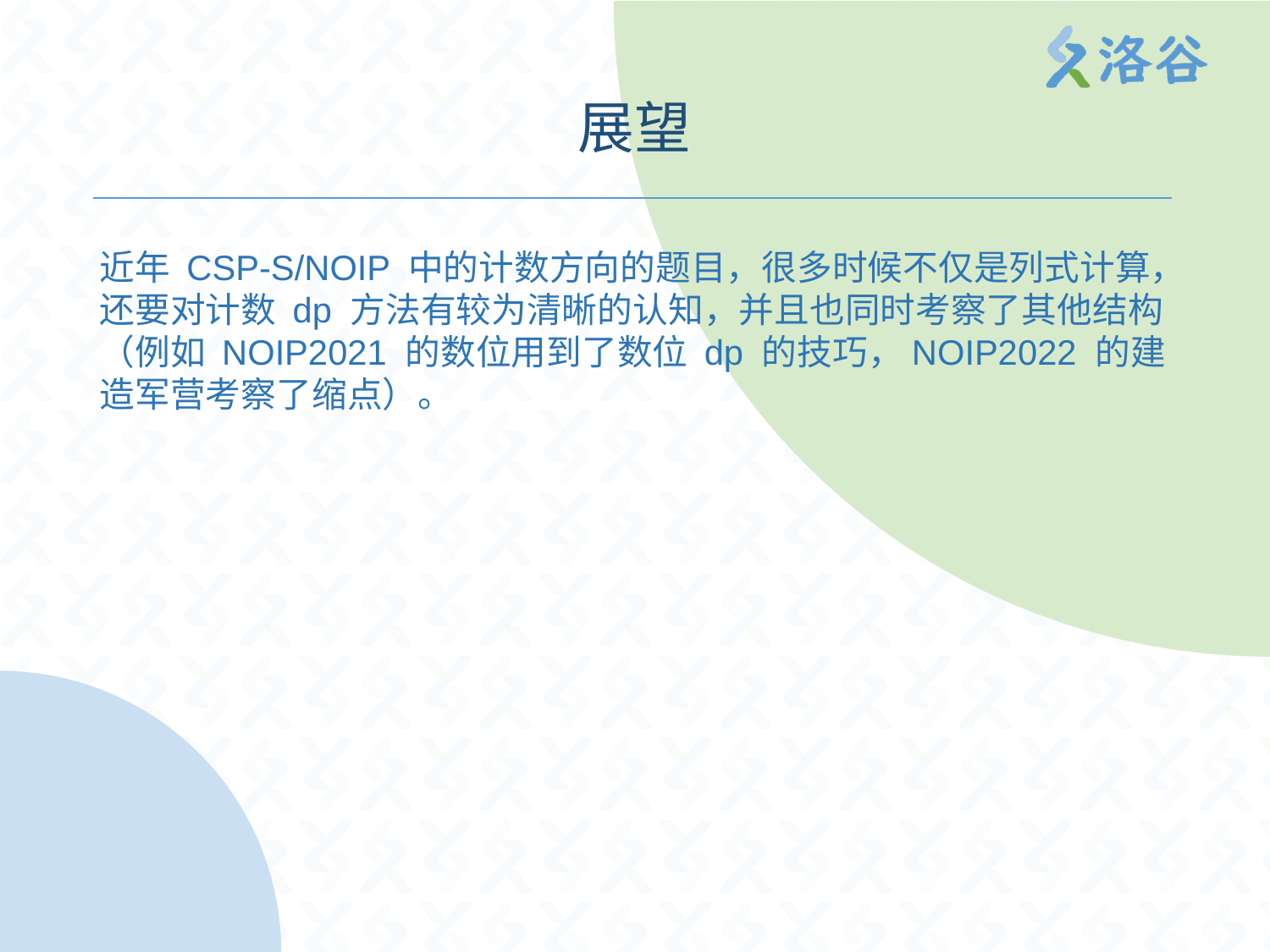

# 展望
近年 CSP-S/NOIP 中的计数方向的题目，很多时候不仅是列式计算，还要对计数 dp 方法有较为清晰的认知，并且也同时考察了其他结构（例如 NOIP2021 的数位用到了数位 dp 的技巧，NOIP2022 的建造军营考察了缩点）。